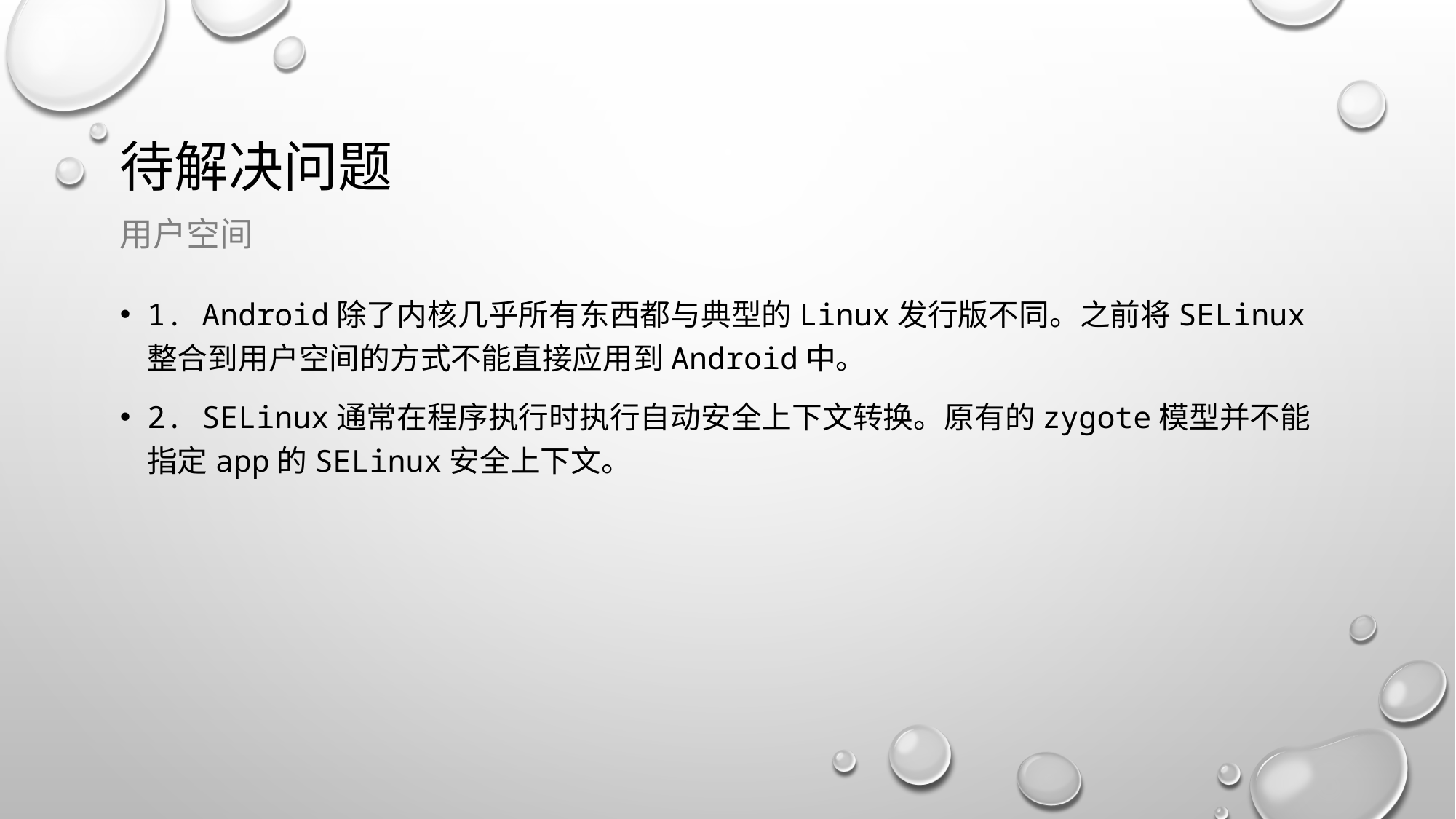

# 待解决问题
用户空间
1. Android除了内核几乎所有东西都与典型的Linux发行版不同。之前将SELinux整合到用户空间的方式不能直接应用到Android中。
2. SELinux通常在程序执行时执行自动安全上下文转换。原有的zygote模型并不能指定app的SELinux安全上下文。